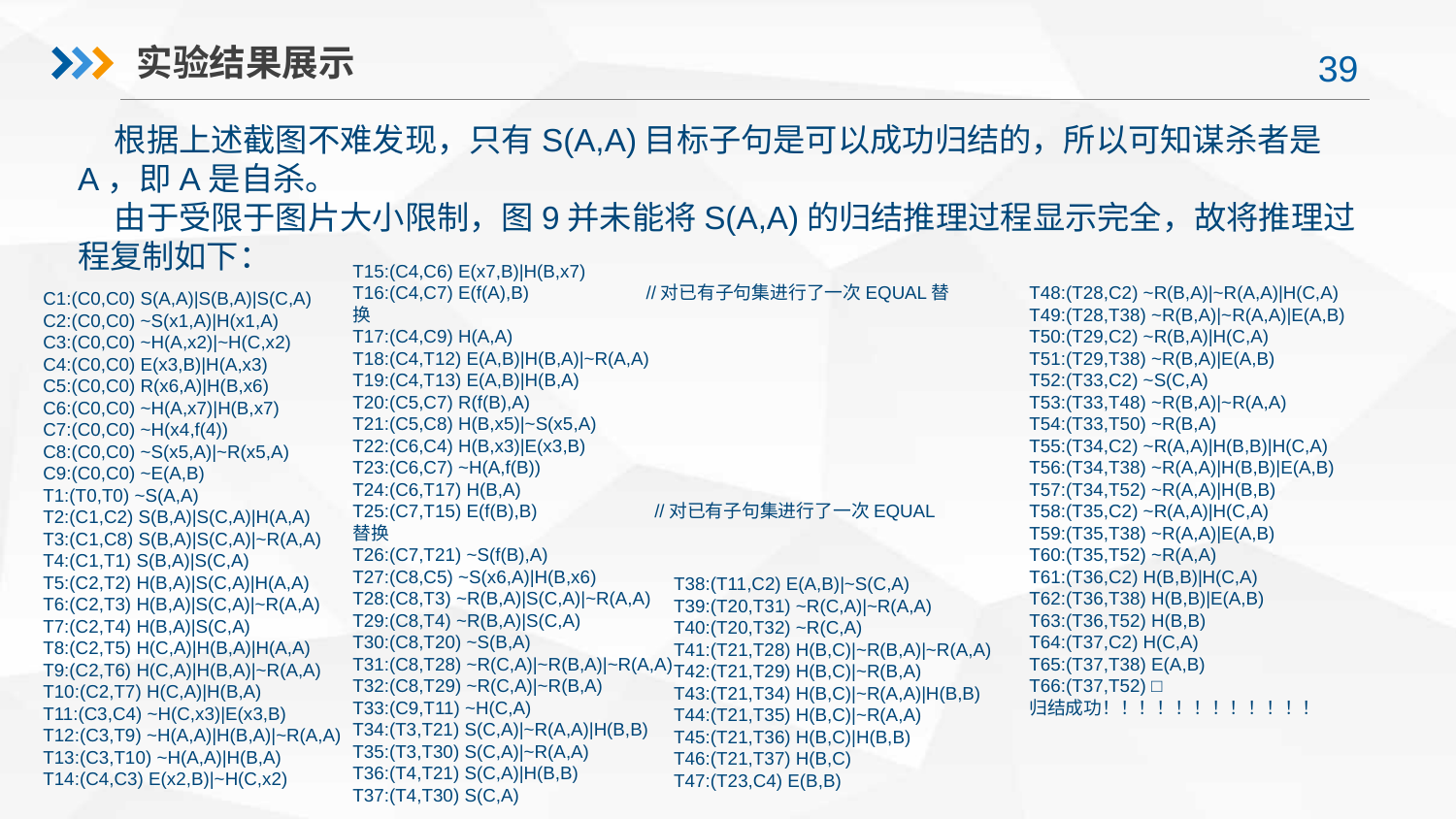

实验结果展示
    根据上述截图不难发现，只有S(A,A)目标子句是可以成功归结的，所以可知谋杀者是A，即A是自杀。
    由于受限于图片大小限制，图9并未能将S(A,A)的归结推理过程显示完全，故将推理过程复制如下：
T15:(C4,C6) E(x7,B)|H(B,x7)
T16:(C4,C7) E(f(A),B)                       //对已有子句集进行了一次EQUAL替换
T17:(C4,C9) H(A,A)
T18:(C4,T12) E(A,B)|H(B,A)|~R(A,A)
T19:(C4,T13) E(A,B)|H(B,A)
T20:(C5,C7) R(f(B),A)
T21:(C5,C8) H(B,x5)|~S(x5,A)
T22:(C6,C4) H(B,x3)|E(x3,B)
T23:(C6,C7) ~H(A,f(B))
T24:(C6,T17) H(B,A)
T25:(C7,T15) E(f(B),B)                       //对已有子句集进行了一次EQUAL替换
T26:(C7,T21) ~S(f(B),A)
T27:(C8,C5) ~S(x6,A)|H(B,x6)
T28:(C8,T3) ~R(B,A)|S(C,A)|~R(A,A)
T29:(C8,T4) ~R(B,A)|S(C,A)
T30:(C8,T20) ~S(B,A)
T31:(C8,T28) ~R(C,A)|~R(B,A)|~R(A,A)
T32:(C8,T29) ~R(C,A)|~R(B,A)
T33:(C9,T11) ~H(C,A)
T34:(T3,T21) S(C,A)|~R(A,A)|H(B,B)
T35:(T3,T30) S(C,A)|~R(A,A)
T36:(T4,T21) S(C,A)|H(B,B)
T37:(T4,T30) S(C,A)
T48:(T28,C2) ~R(B,A)|~R(A,A)|H(C,A)
T49:(T28,T38) ~R(B,A)|~R(A,A)|E(A,B)
T50:(T29,C2) ~R(B,A)|H(C,A)
T51:(T29,T38) ~R(B,A)|E(A,B)
T52:(T33,C2) ~S(C,A)
T53:(T33,T48) ~R(B,A)|~R(A,A)
T54:(T33,T50) ~R(B,A)
T55:(T34,C2) ~R(A,A)|H(B,B)|H(C,A)
T56:(T34,T38) ~R(A,A)|H(B,B)|E(A,B)
T57:(T34,T52) ~R(A,A)|H(B,B)
T58:(T35,C2) ~R(A,A)|H(C,A)
T59:(T35,T38) ~R(A,A)|E(A,B)
T60:(T35,T52) ~R(A,A)
T61:(T36,C2) H(B,B)|H(C,A)
T62:(T36,T38) H(B,B)|E(A,B)
T63:(T36,T52) H(B,B)
T64:(T37,C2) H(C,A)
T65:(T37,T38) E(A,B)
T66:(T37,T52) □
归结成功！！！！！！！！！！！！
C1:(C0,C0) S(A,A)|S(B,A)|S(C,A)
C2:(C0,C0) ~S(x1,A)|H(x1,A)
C3:(C0,C0) ~H(A,x2)|~H(C,x2)
C4:(C0,C0) E(x3,B)|H(A,x3)
C5:(C0,C0) R(x6,A)|H(B,x6)
C6:(C0,C0) ~H(A,x7)|H(B,x7)
C7:(C0,C0) ~H(x4,f(4))
C8:(C0,C0) ~S(x5,A)|~R(x5,A)
C9:(C0,C0) ~E(A,B)
T1:(T0,T0) ~S(A,A)
T2:(C1,C2) S(B,A)|S(C,A)|H(A,A)
T3:(C1,C8) S(B,A)|S(C,A)|~R(A,A)
T4:(C1,T1) S(B,A)|S(C,A)
T5:(C2,T2) H(B,A)|S(C,A)|H(A,A)
T6:(C2,T3) H(B,A)|S(C,A)|~R(A,A)
T7:(C2,T4) H(B,A)|S(C,A)
T8:(C2,T5) H(C,A)|H(B,A)|H(A,A)
T9:(C2,T6) H(C,A)|H(B,A)|~R(A,A)
T10:(C2,T7) H(C,A)|H(B,A)
T11:(C3,C4) ~H(C,x3)|E(x3,B)
T12:(C3,T9) ~H(A,A)|H(B,A)|~R(A,A)
T13:(C3,T10) ~H(A,A)|H(B,A)
T14:(C4,C3) E(x2,B)|~H(C,x2)
T38:(T11,C2) E(A,B)|~S(C,A)
T39:(T20,T31) ~R(C,A)|~R(A,A)
T40:(T20,T32) ~R(C,A)
T41:(T21,T28) H(B,C)|~R(B,A)|~R(A,A)
T42:(T21,T29) H(B,C)|~R(B,A)
T43:(T21,T34) H(B,C)|~R(A,A)|H(B,B)
T44:(T21,T35) H(B,C)|~R(A,A)
T45:(T21,T36) H(B,C)|H(B,B)
T46:(T21,T37) H(B,C)
T47:(T23,C4) E(B,B)